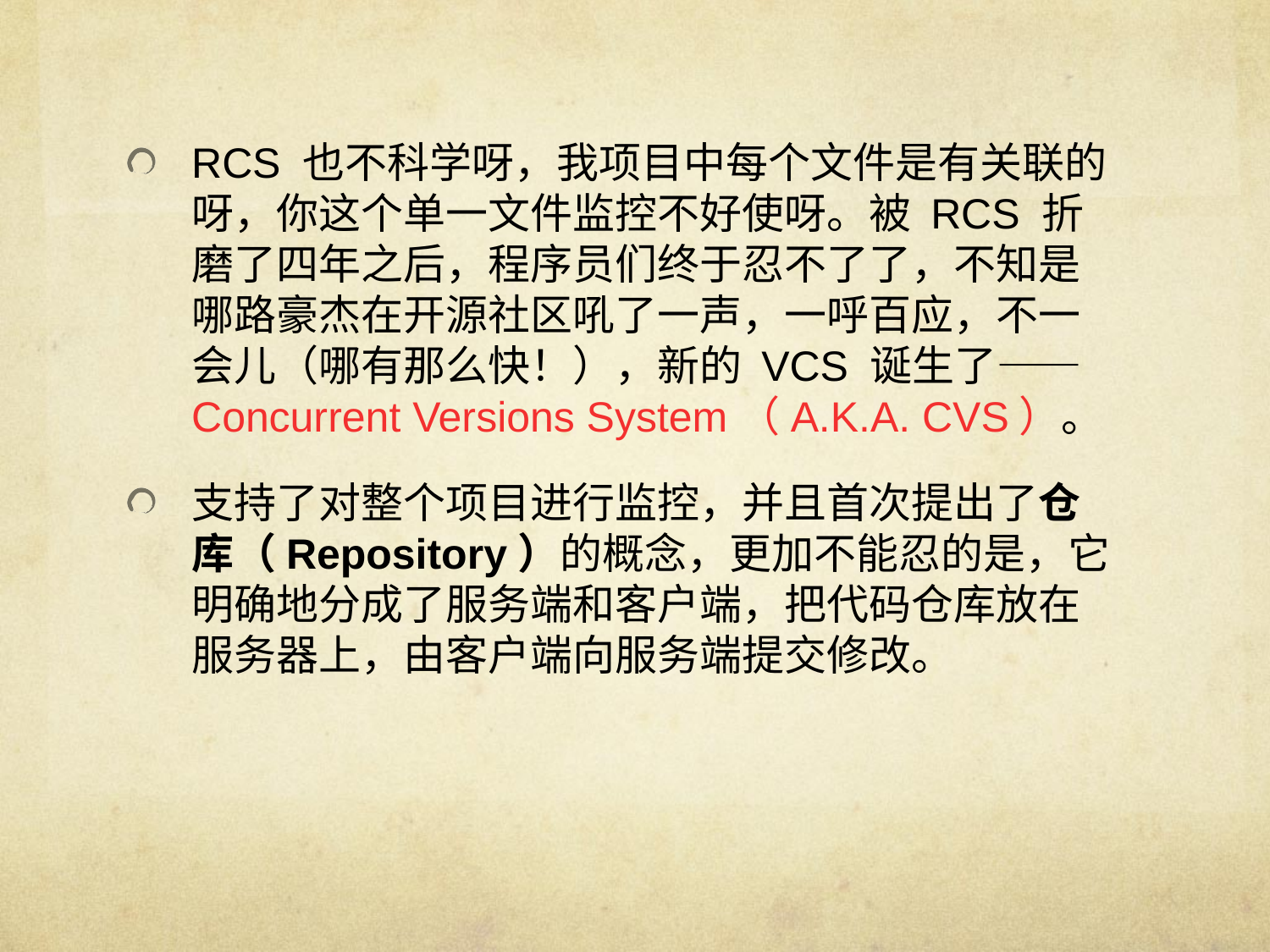

RCS 也不科学呀，我项目中每个文件是有关联的呀，你这个单一文件监控不好使呀。被 RCS 折磨了四年之后，程序员们终于忍不了了，不知是哪路豪杰在开源社区吼了一声，一呼百应，不一会儿（哪有那么快！），新的 VCS 诞生了——Concurrent Versions System（A.K.A. CVS）。
支持了对整个项目进行监控，并且首次提出了仓库（Repository）的概念，更加不能忍的是，它明确地分成了服务端和客户端，把代码仓库放在服务器上，由客户端向服务端提交修改。